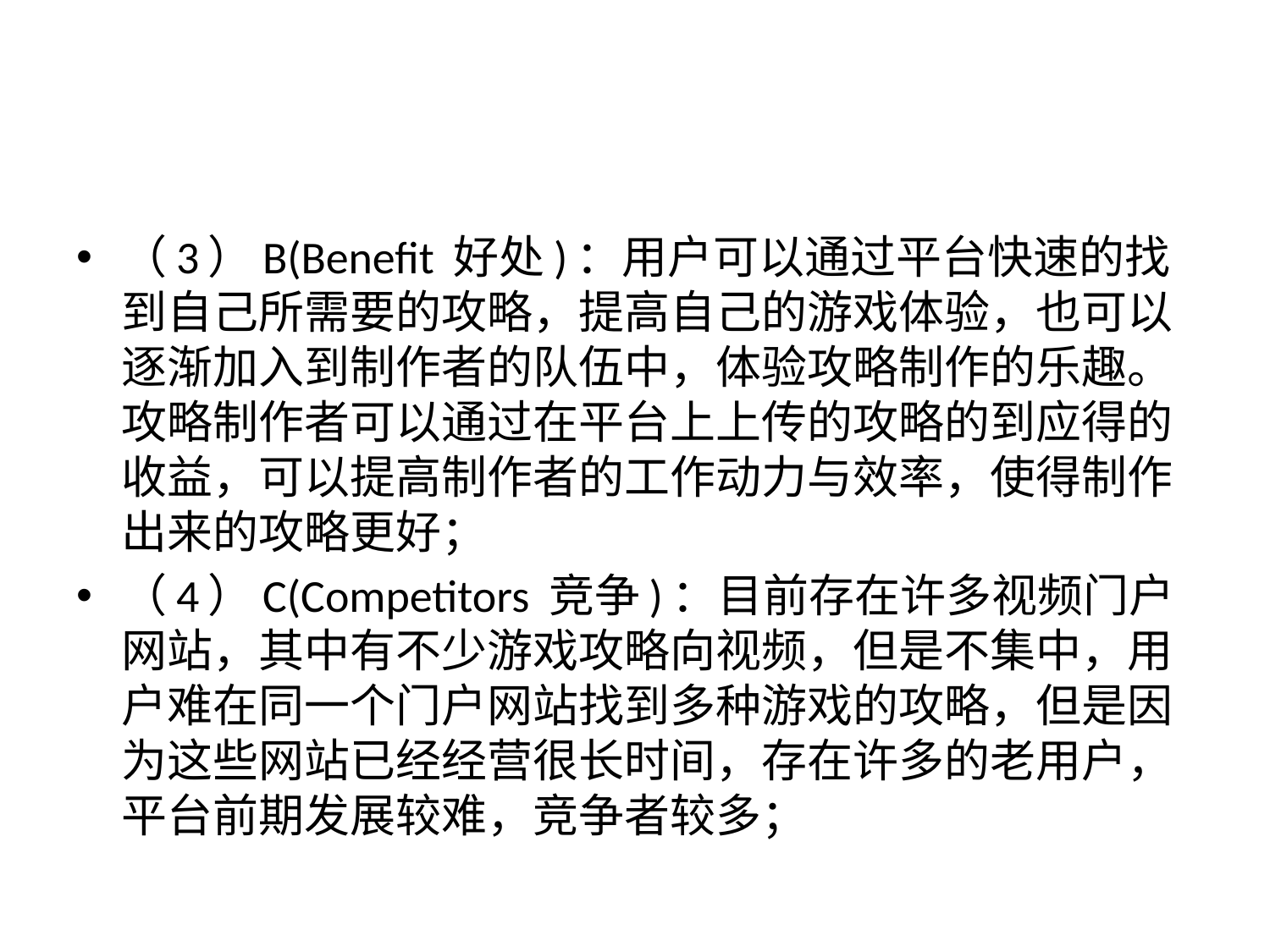

#
（3）B(Benefit 好处)：用户可以通过平台快速的找到自己所需要的攻略，提高自己的游戏体验，也可以逐渐加入到制作者的队伍中，体验攻略制作的乐趣。攻略制作者可以通过在平台上上传的攻略的到应得的收益，可以提高制作者的工作动力与效率，使得制作出来的攻略更好；
（4）C(Competitors 竞争)：目前存在许多视频门户网站，其中有不少游戏攻略向视频，但是不集中，用户难在同一个门户网站找到多种游戏的攻略，但是因为这些网站已经经营很长时间，存在许多的老用户，平台前期发展较难，竞争者较多；